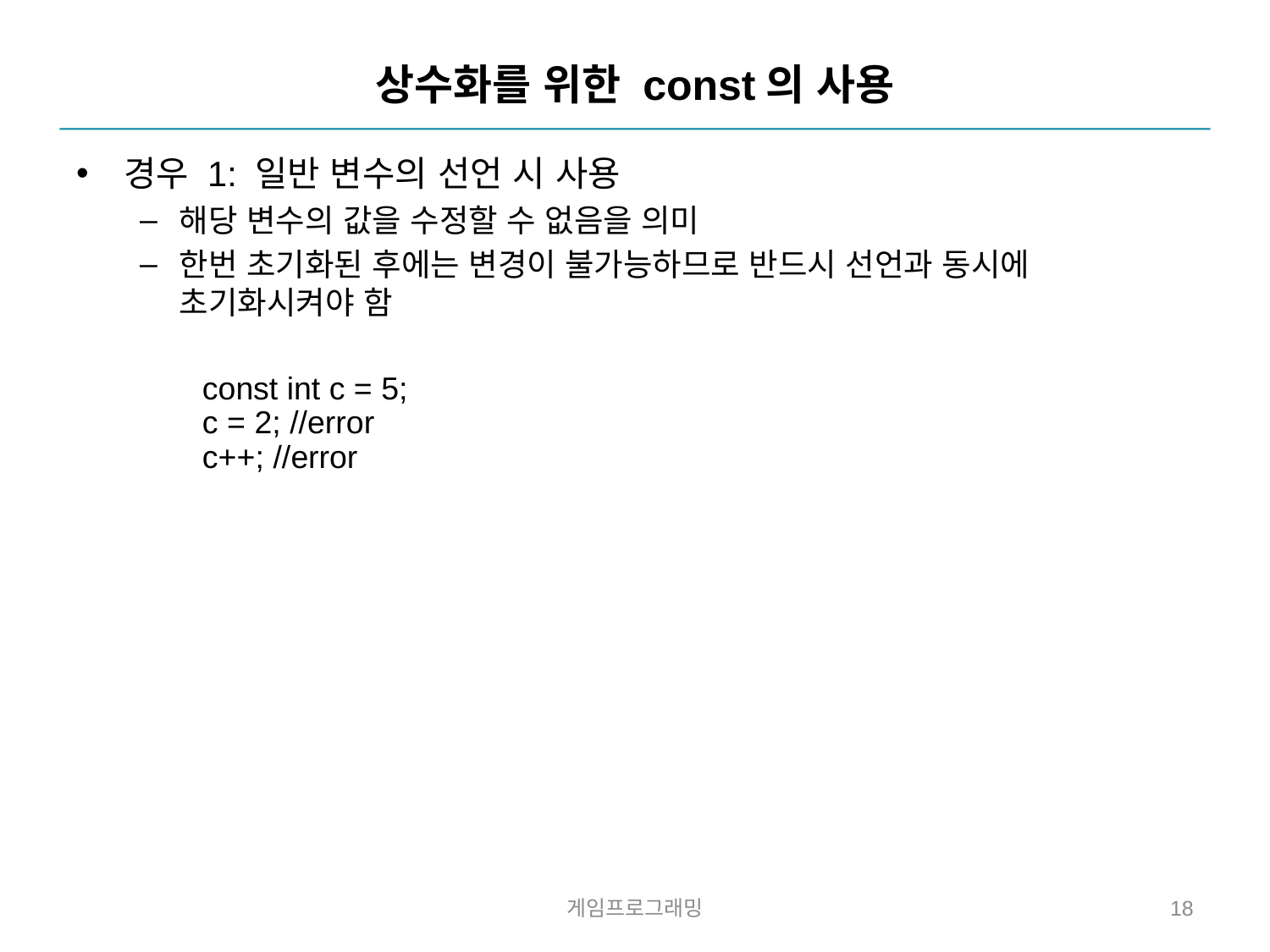

# 상수화를 위한 const의 사용
경우 1: 일반 변수의 선언 시 사용
해당 변수의 값을 수정할 수 없음을 의미
한번 초기화된 후에는 변경이 불가능하므로 반드시 선언과 동시에 초기화시켜야 함

const int c = 5;
c = 2; //error
c++; //error
게임프로그래밍
18